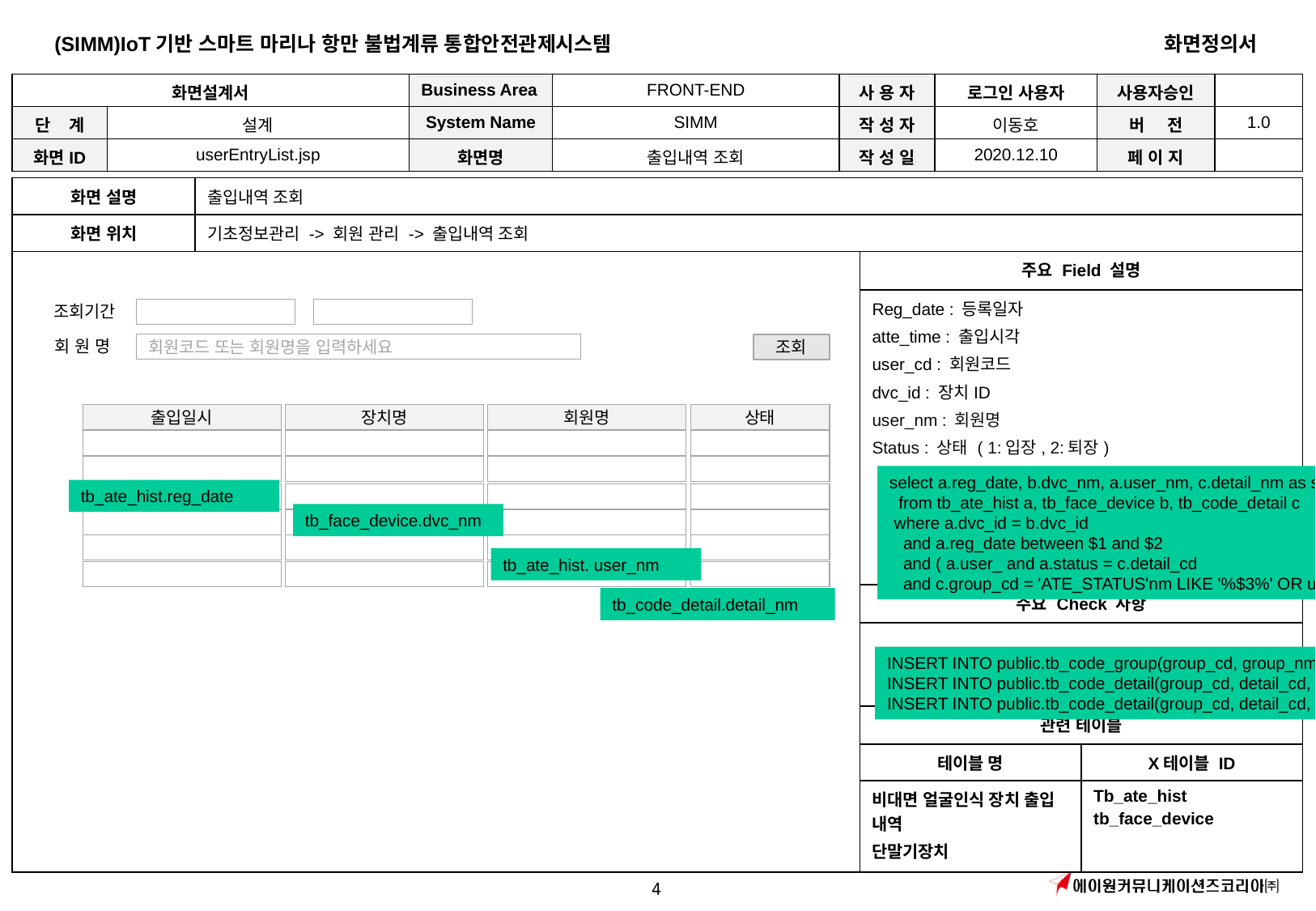

| 화면설계서 |  | Business Area | FRONT-END | 사 용 자 | 로그인 사용자 | 사용자승인 |  |
| --- | --- | --- | --- | --- | --- | --- | --- |
| 단 계 | 설계 | System Name | SIMM | 작 성 자 | 이동호 | 버 전 | 1.0 |
| 화면ID | userEntryList.jsp | 화면명 | 출입내역 조회 | 작 성 일 | 2020.12.10 | 페 이 지 |  |
| 화면 설명 | 출입내역 조회 |  |  |
| --- | --- | --- | --- |
| 화면 위치 | 기초정보관리 -> 회원 관리 -> 출입내역 조회 |  |  |
|  |  | 주요 Field 설명 |  |
|  |  | Reg\_date : 등록일자 atte\_time : 출입시각 user\_cd : 회원코드 dvc\_id : 장치ID user\_nm : 회원명 Status : 상태 ( 1:입장, 2:퇴장) |  |
|  |  | 주요 Check 사항 |  |
|  |  |  |  |
|  |  | 관련 테이블 |  |
|  |  | 테이블 명 | X테이블 ID |
|  |  | 비대면 얼굴인식 장치 출입 내역 단말기장치 | Tb\_ate\_hist tb\_face\_device |
조회기간

회 원 명
회원코드 또는 회원명을 입력하세요
조회
출입일시
장치명
회원명
상태

select a.reg_date, b.dvc_nm, a.user_nm, c.detail_nm as status
  from tb_ate_hist a, tb_face_device b, tb_code_detail c
 where a.dvc_id = b.dvc_id
   and a.reg_date between $1 and $2
   and ( a.user_ and a.status = c.detail_cd
   and c.group_cd = 'ATE_STATUS'nm LIKE '%$3%' OR user_cd = '$3')
tb_ate_hist.reg_date
tb_face_device.dvc_nm
tb_ate_hist. user_nm
tb_code_detail.detail_nm
INSERT INTO public.tb_code_group(group_cd, group_nm, use_yn) VALUES ('ATE_STATUS', '출입상태', 'Y');
INSERT INTO public.tb_code_detail(group_cd, detail_cd, detail_nm, use_yn) VALUES ('ATE_STATUS', '1', '입장', 'Y');
INSERT INTO public.tb_code_detail(group_cd, detail_cd, detail_nm, use_yn) VALUES ('ATE_STATUS', '2', '퇴장', 'Y');